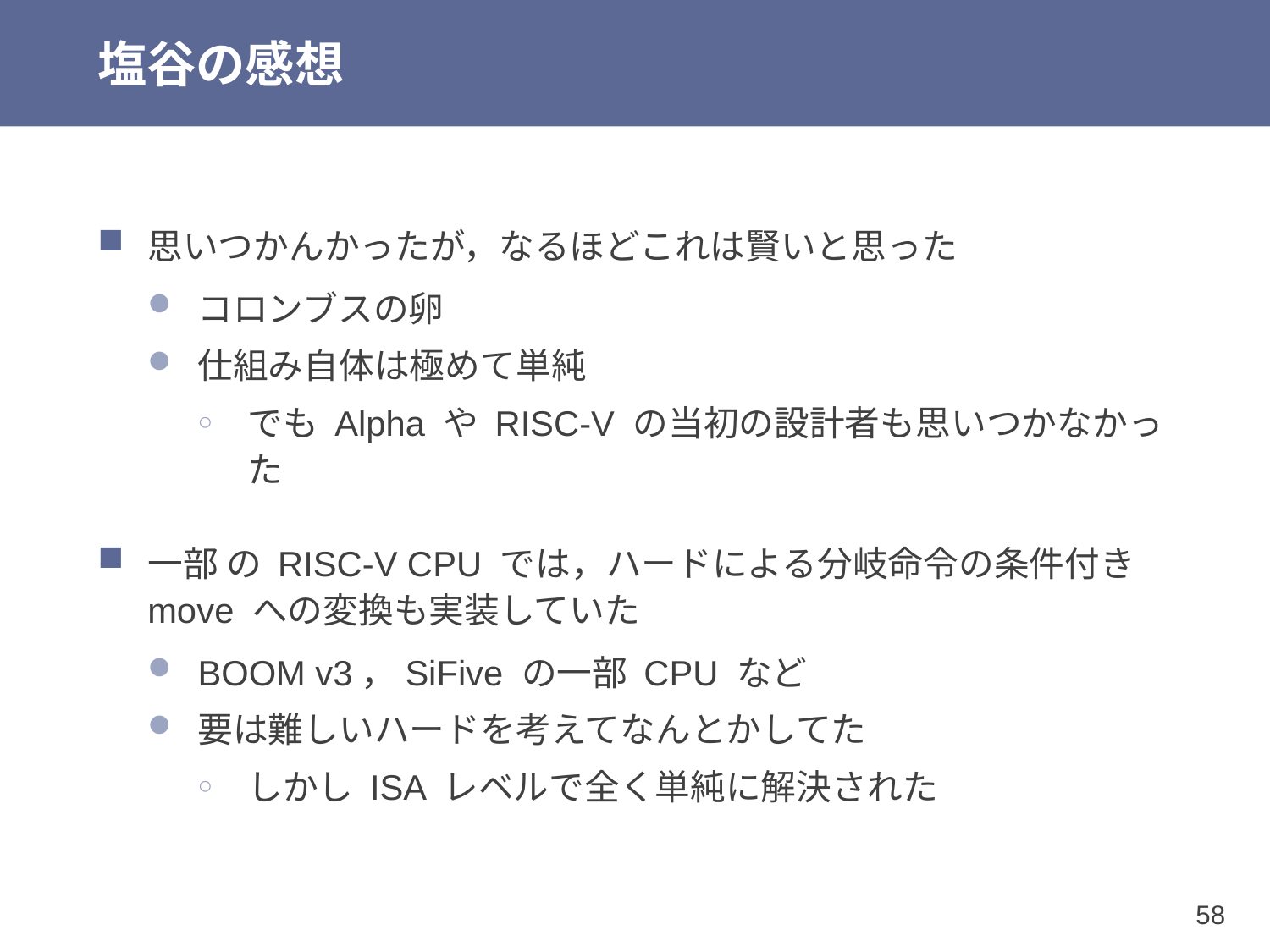

# 塩谷の感想
思いつかんかったが，なるほどこれは賢いと思った
コロンブスの卵
仕組み自体は極めて単純
でも Alpha や RISC-V の当初の設計者も思いつかなかった
一部 の RISC-V CPU では，ハードによる分岐命令の条件付き move への変換も実装していた
BOOM v3，SiFive の一部 CPU など
要は難しいハードを考えてなんとかしてた
しかし ISA レベルで全く単純に解決された